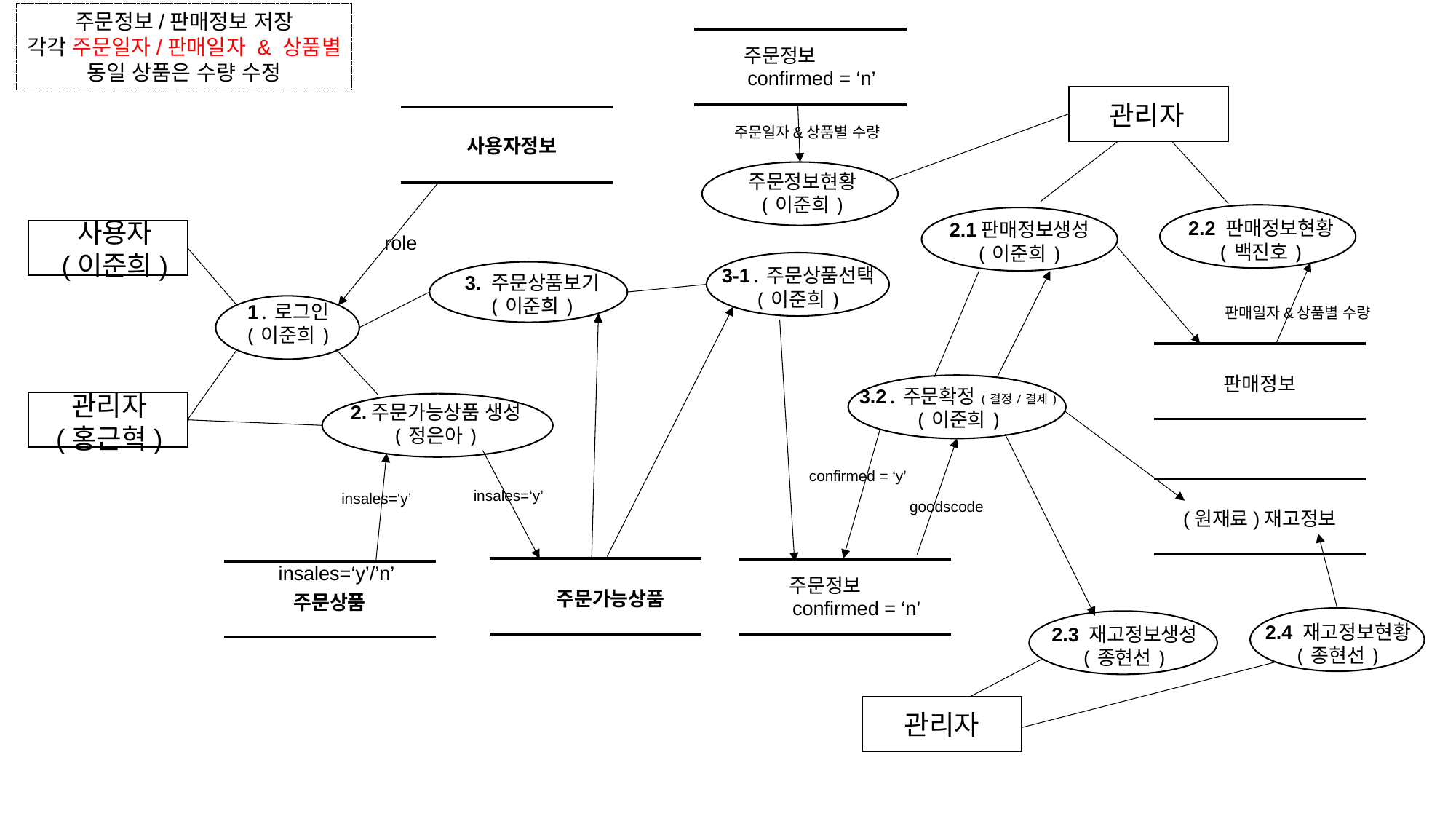

주문정보/판매정보 저장
각각 주문일자/판매일자 & 상품별
동일 상품은 수량 수정
주문정보
confirmed = ‘n’

관리자
주문일자&상품별 수량
사용자정보

주문정보현황
(이준희)

사용자
(이준희)
2.2 판매정보현황
(백진호)
2.1판매정보생성
(이준희)

role

3-1.주문상품선택
(이준희)

3. 주문상품보기
(이준희)
1.로그인
(이준희)

판매일자&상품별 수량
판매정보

3.2.주문확정(결정/결제)
(이준희)
관리자
(홍근혁)

2.주문가능상품 생성
(정은아)
confirmed = ‘y’
insales=‘y’
insales=‘y’
goodscode
(원재료)재고정보
insales=‘y’/’n’
주문정보
주문가능상품
주문상품
confirmed = ‘n’

2.4 재고정보현황
(종현선)
2.3 재고정보생성
(종현선)

관리자